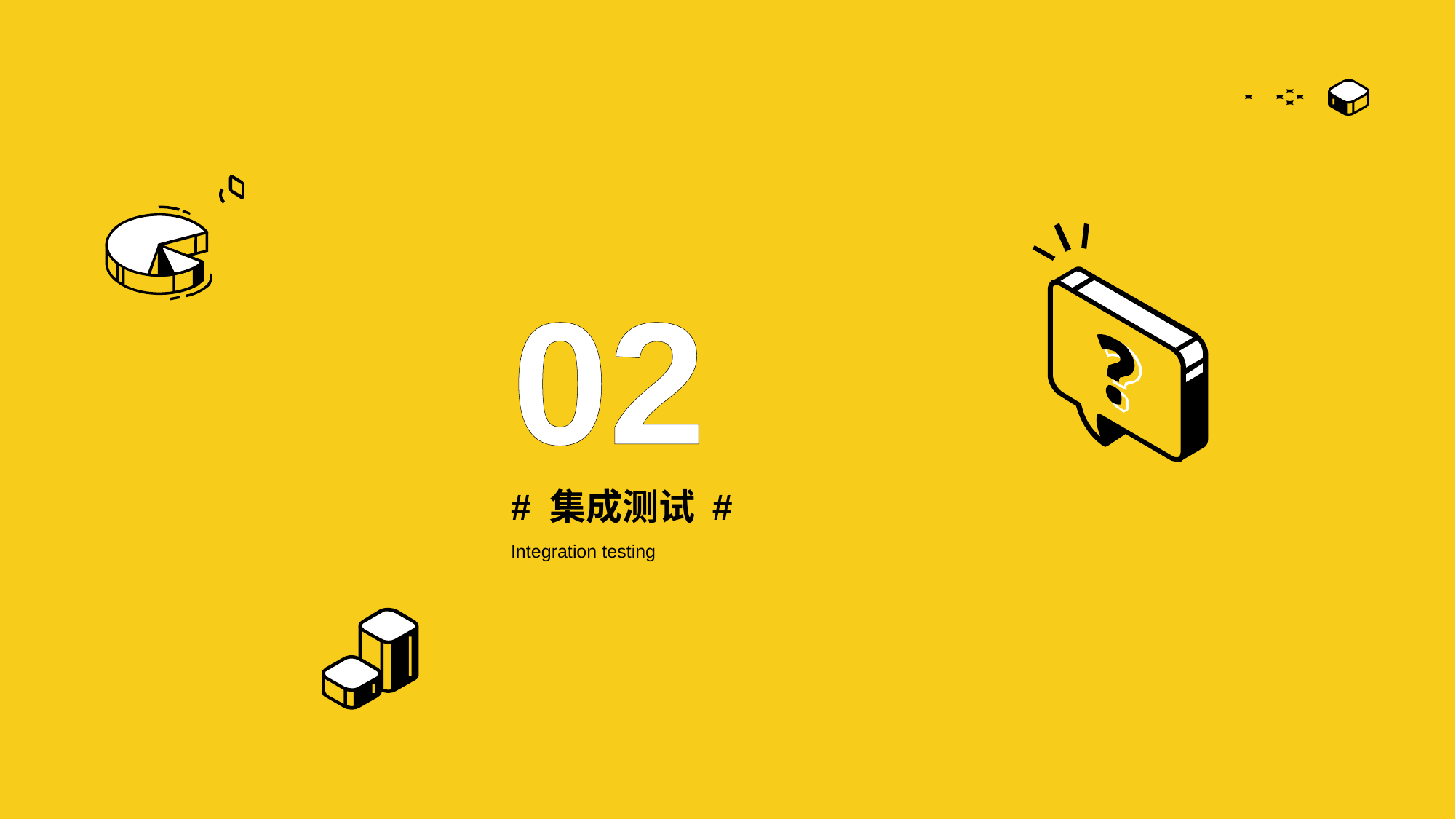

02
# # 集成测试 #
Integration testing